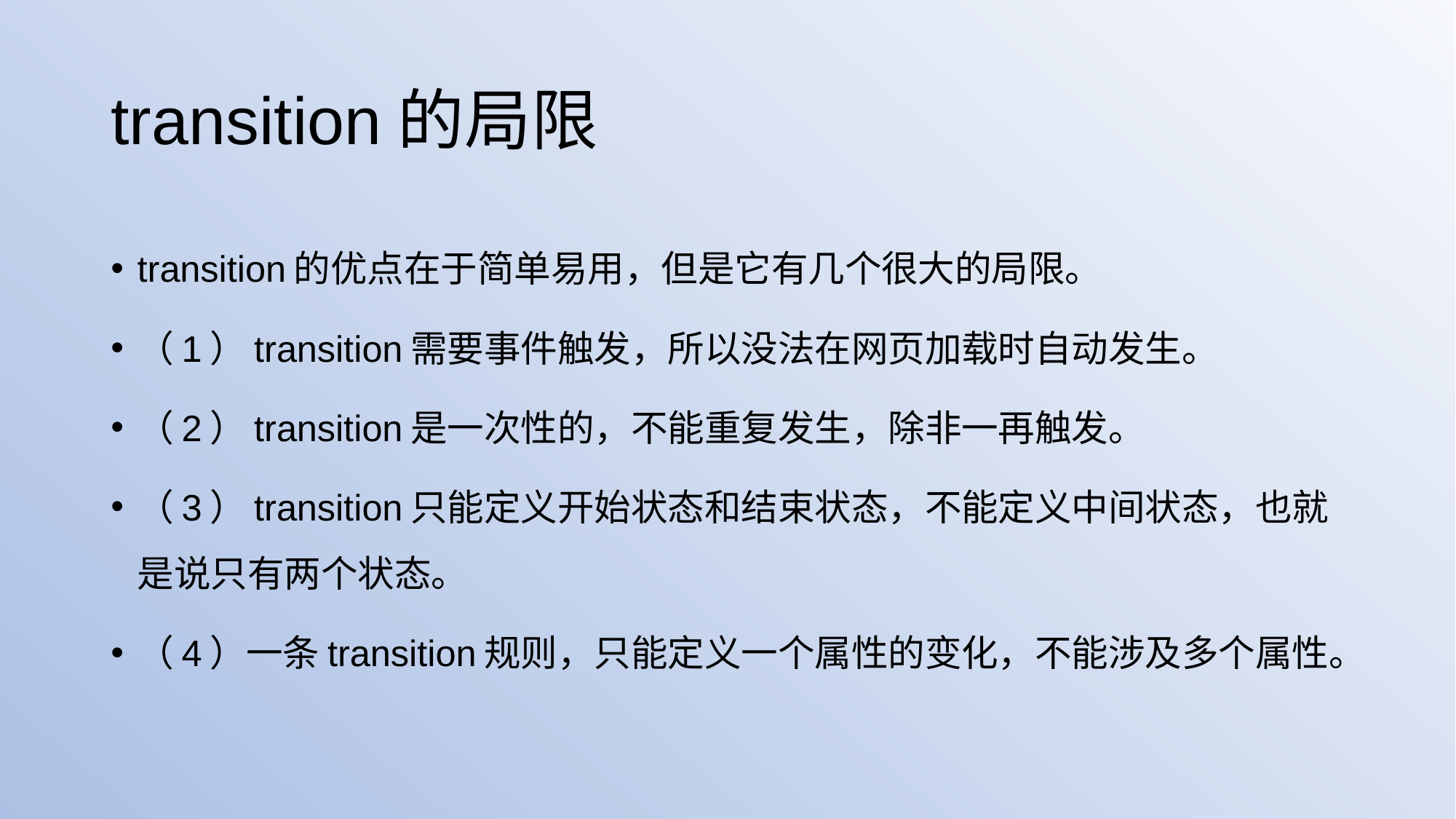

# transition的局限
transition的优点在于简单易用，但是它有几个很大的局限。
（1）transition需要事件触发，所以没法在网页加载时自动发生。
（2）transition是一次性的，不能重复发生，除非一再触发。
（3）transition只能定义开始状态和结束状态，不能定义中间状态，也就是说只有两个状态。
（4）一条transition规则，只能定义一个属性的变化，不能涉及多个属性。